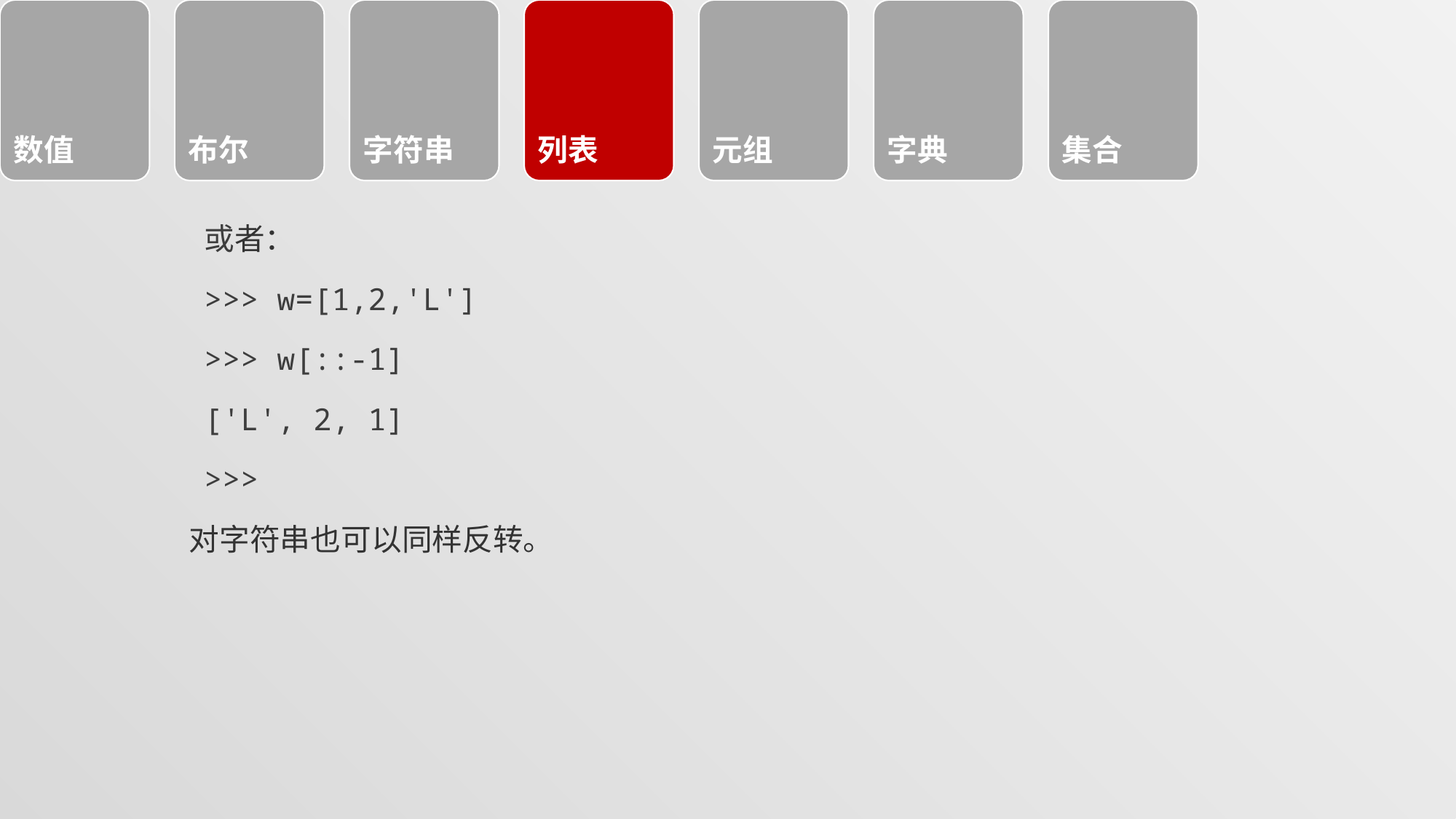

#
或者：
>>> w=[1,2,'L']
>>> w[::-1]
['L', 2, 1]
>>>
对字符串也可以同样反转。